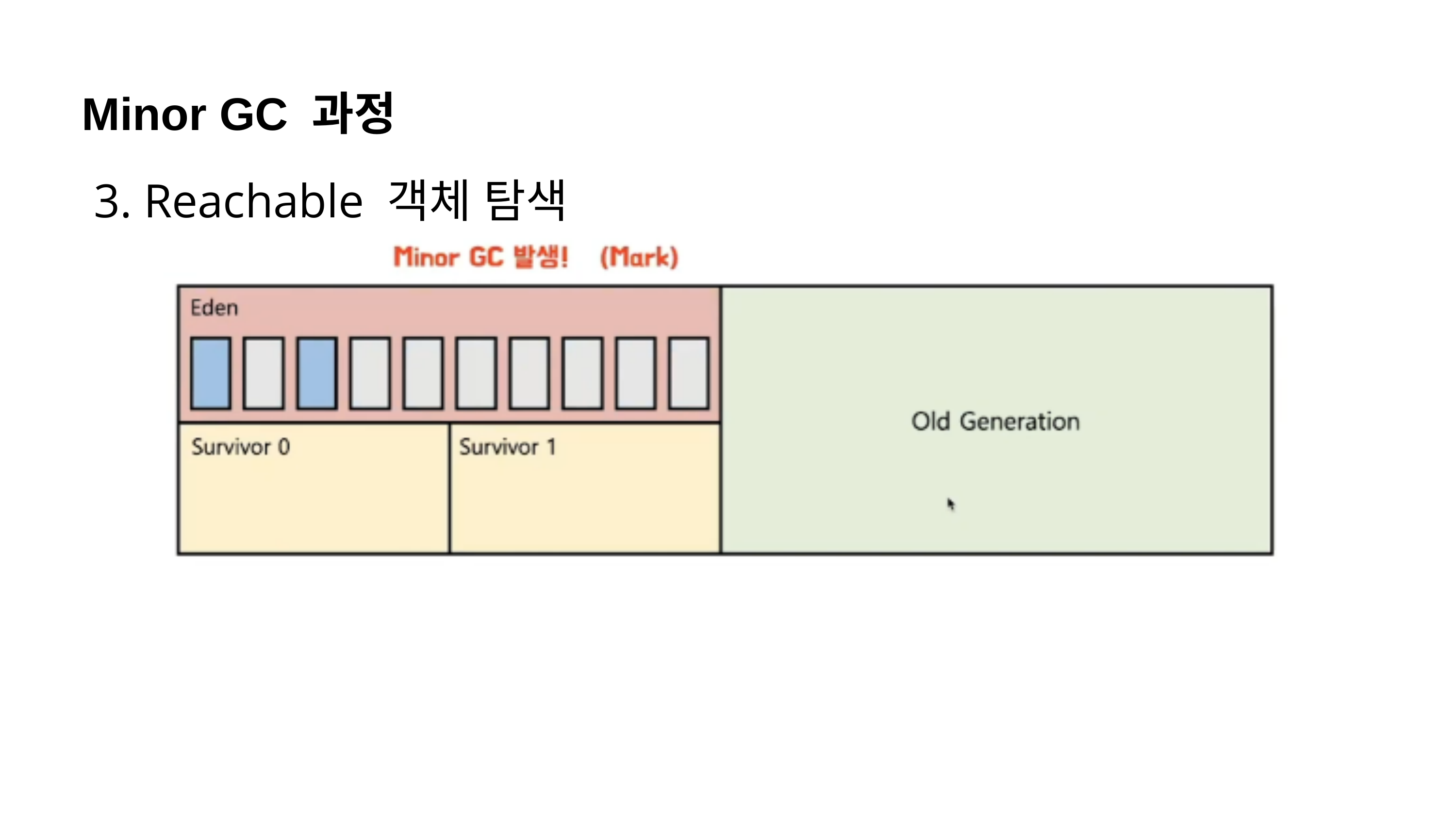

Minor GC 과정
 3. Reachable 객체 탐색